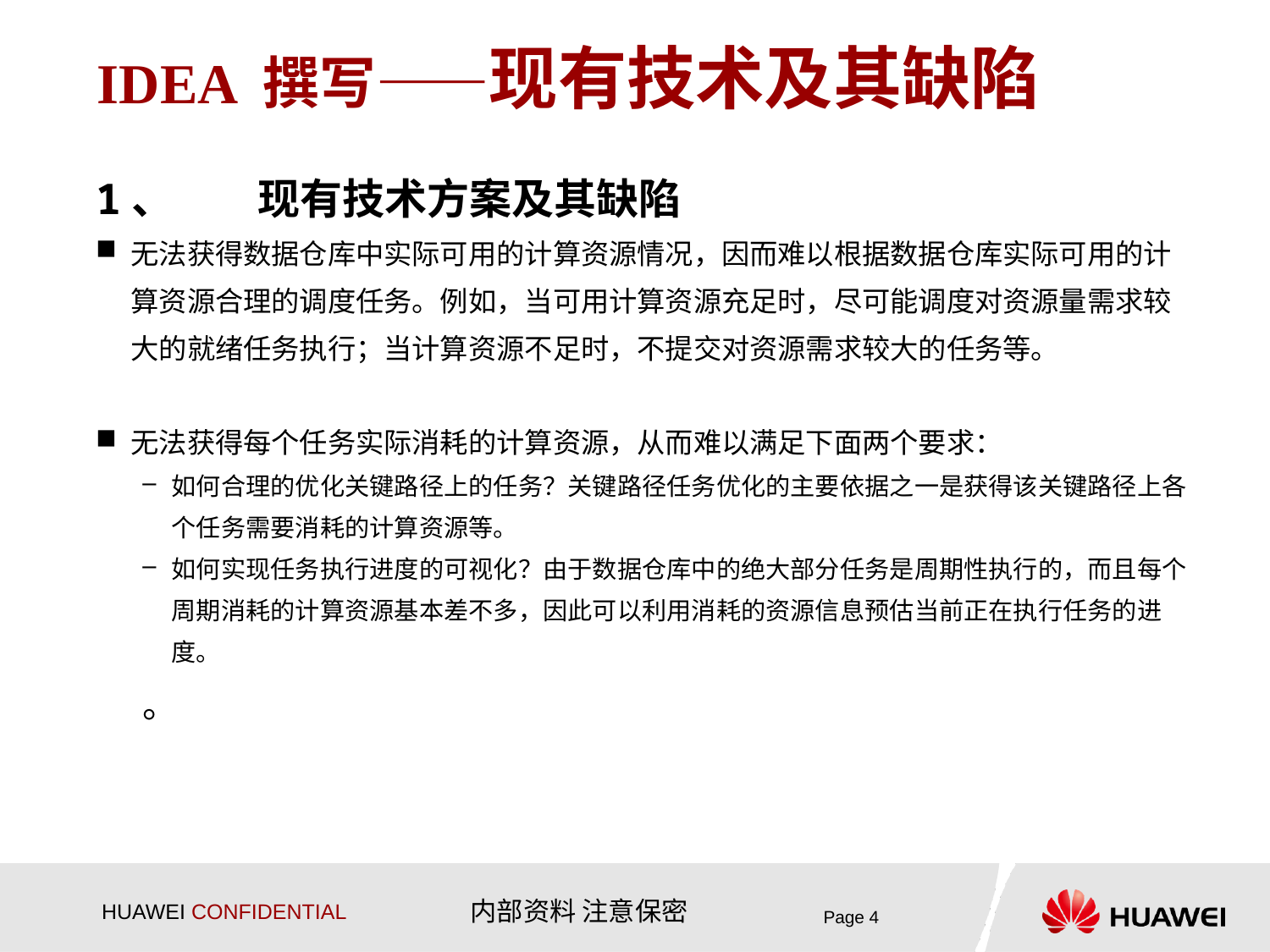

# IDEA 撰写——现有技术及其缺陷
1、	现有技术方案及其缺陷
无法获得数据仓库中实际可用的计算资源情况，因而难以根据数据仓库实际可用的计算资源合理的调度任务。例如，当可用计算资源充足时，尽可能调度对资源量需求较大的就绪任务执行；当计算资源不足时，不提交对资源需求较大的任务等。

无法获得每个任务实际消耗的计算资源，从而难以满足下面两个要求：
如何合理的优化关键路径上的任务？关键路径任务优化的主要依据之一是获得该关键路径上各个任务需要消耗的计算资源等。
如何实现任务执行进度的可视化？由于数据仓库中的绝大部分任务是周期性执行的，而且每个周期消耗的计算资源基本差不多，因此可以利用消耗的资源信息预估当前正在执行任务的进度。
。

Page 4